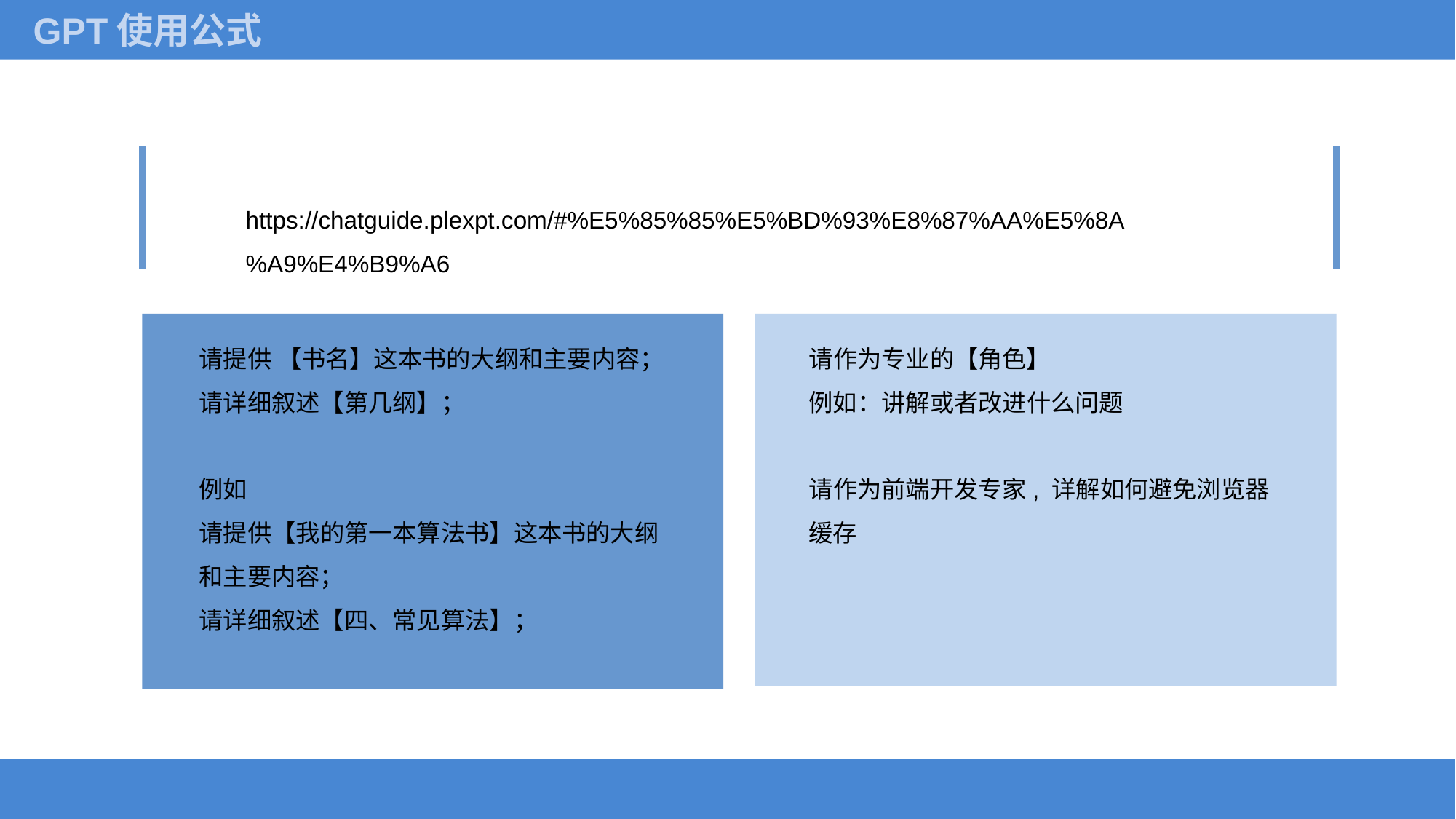

GPT使用公式
https://chatguide.plexpt.com/#%E5%85%85%E5%BD%93%E8%87%AA%E5%8A%A9%E4%B9%A6

请提供 【书名】这本书的大纲和主要内容；
请详细叙述【第几纲】；

例如
请提供【我的第一本算法书】这本书的大纲和主要内容；
请详细叙述【四、常见算法】；
请作为专业的【角色】
例如：讲解或者改进什么问题

请作为前端开发专家, 详解如何避免浏览器缓存